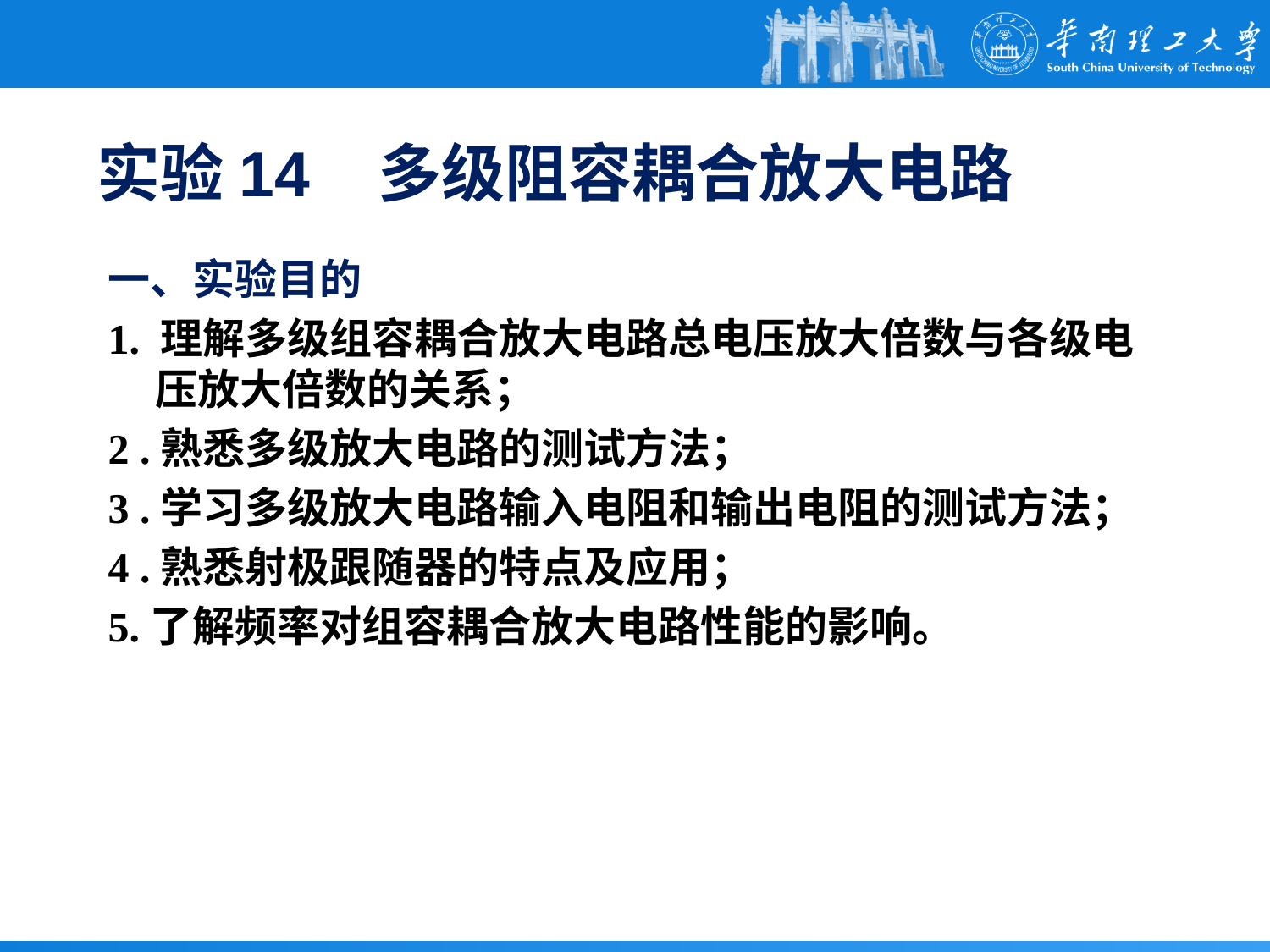

# 实验14   多级阻容耦合放大电路
一、实验目的
1. 理解多级组容耦合放大电路总电压放大倍数与各级电压放大倍数的关系；
2 .熟悉多级放大电路的测试方法；
3 .学习多级放大电路输入电阻和输出电阻的测试方法；
4 .熟悉射极跟随器的特点及应用；
5.了解频率对组容耦合放大电路性能的影响。